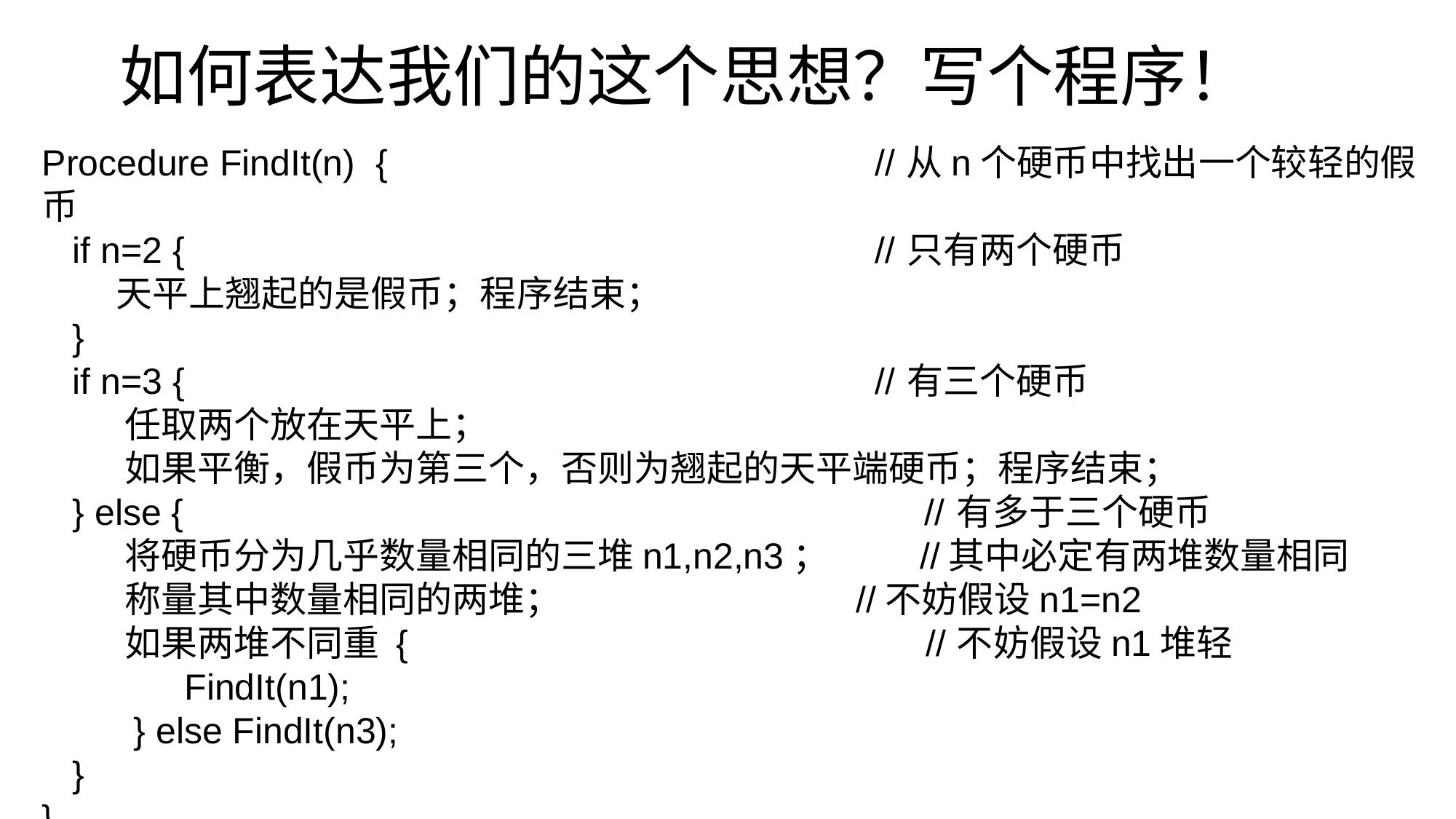

# 如何表达我们的这个思想？写个程序！
Procedure FindIt(n)  {                                                //从n个硬币中找出一个较轻的假币
   if n=2 {                                                                    //只有两个硬币
        天平上翘起的是假币；程序结束；
   }
   if n=3 {                                                                    //有三个硬币
         任取两个放在天平上；
         如果平衡，假币为第三个，否则为翘起的天平端硬币；程序结束；
   } else {                                                                         //有多于三个硬币
         将硬币分为几乎数量相同的三堆n1,n2,n3；          //其中必定有两堆数量相同
         称量其中数量相同的两堆；                                   //不妨假设n1=n2
         如果两堆不同重 {                                                   //不妨假设n1堆轻
              FindIt(n1);
         } else FindIt(n3);
   }
}